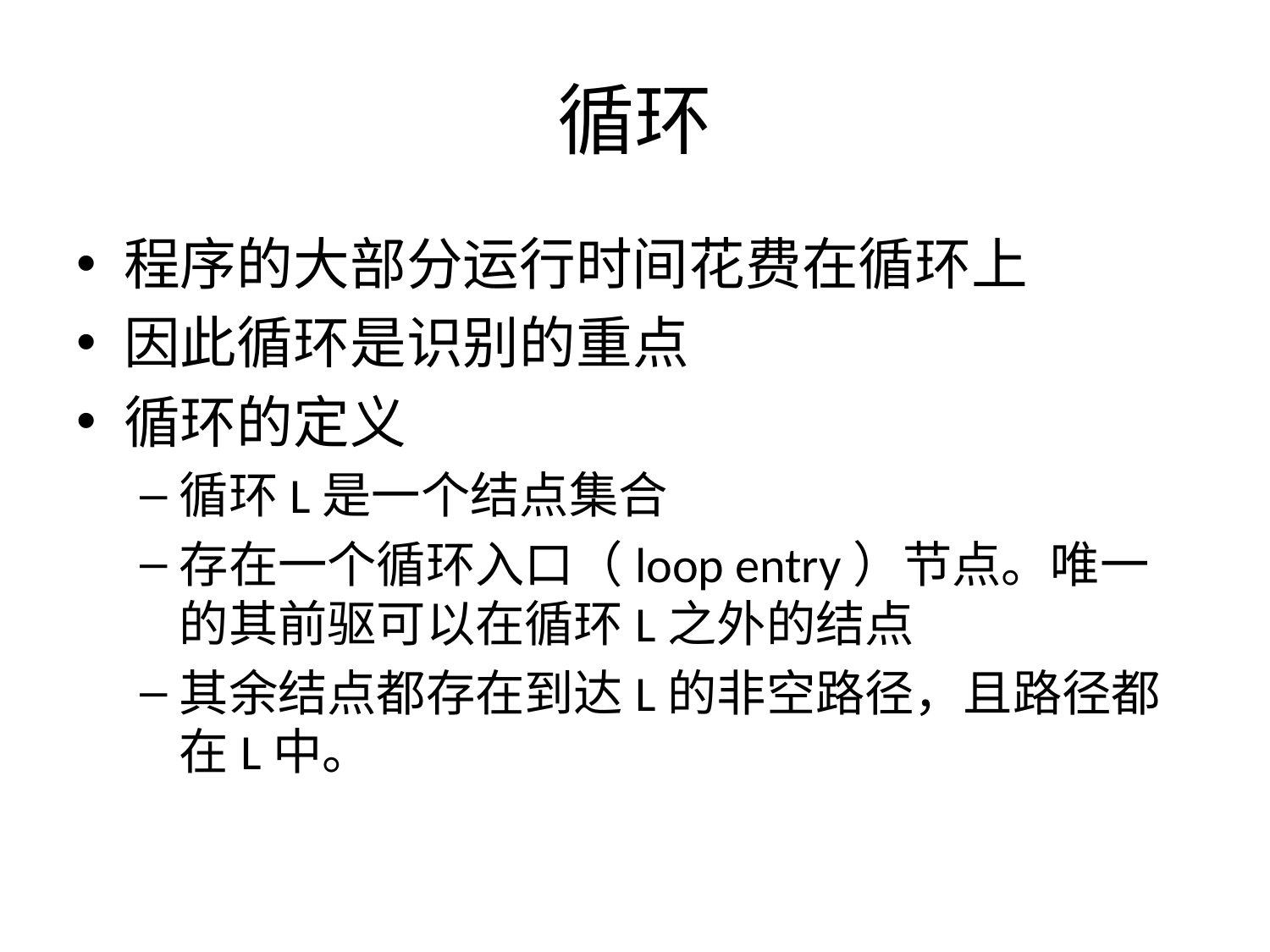

# 循环
程序的大部分运行时间花费在循环上
因此循环是识别的重点
循环的定义
循环L是一个结点集合
存在一个循环入口（loop entry）节点。唯一的其前驱可以在循环L之外的结点
其余结点都存在到达L的非空路径，且路径都在L中。